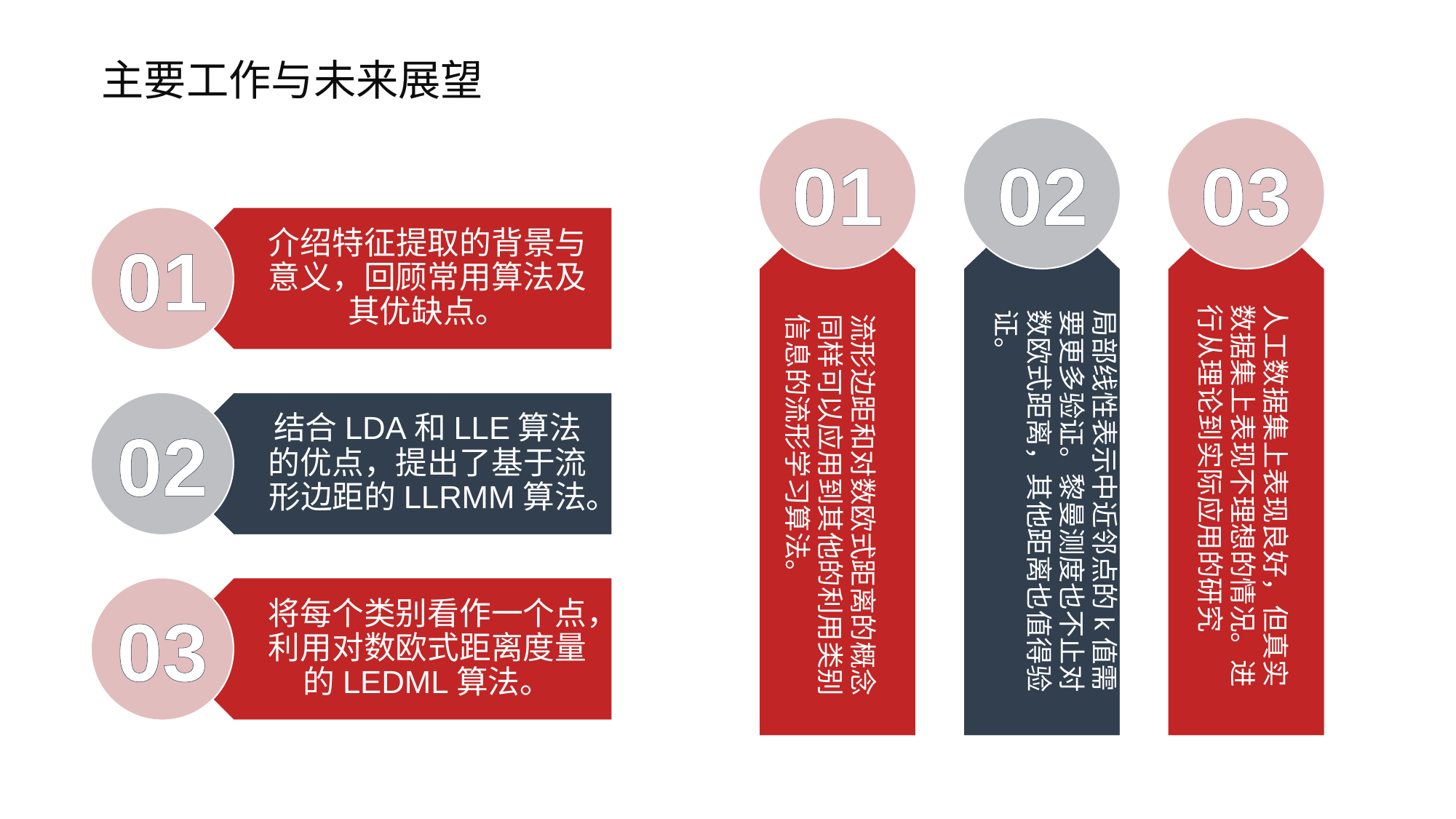

主要工作与未来展望
01
02
03

介绍特征提取的背景与意义，回顾常用算法及其优缺点。

结合LDA和LLE算法的优点，提出了基于流形边距的LLRMM算法。

将每个类别看作一个点，利用对数欧式距离度量的LEDML算法。

01
人工数据集上表现良好，但真实数据集上表现不理想的情况。进行从理论到实际应用的研究
局部线性表示中近邻点的k值需要更多验证。黎曼测度也不止对数欧式距离，其他距离也值得验证。
流形边距和对数欧式距离的概念同样可以应用到其他的利用类别信息的流形学习算法。
02
03